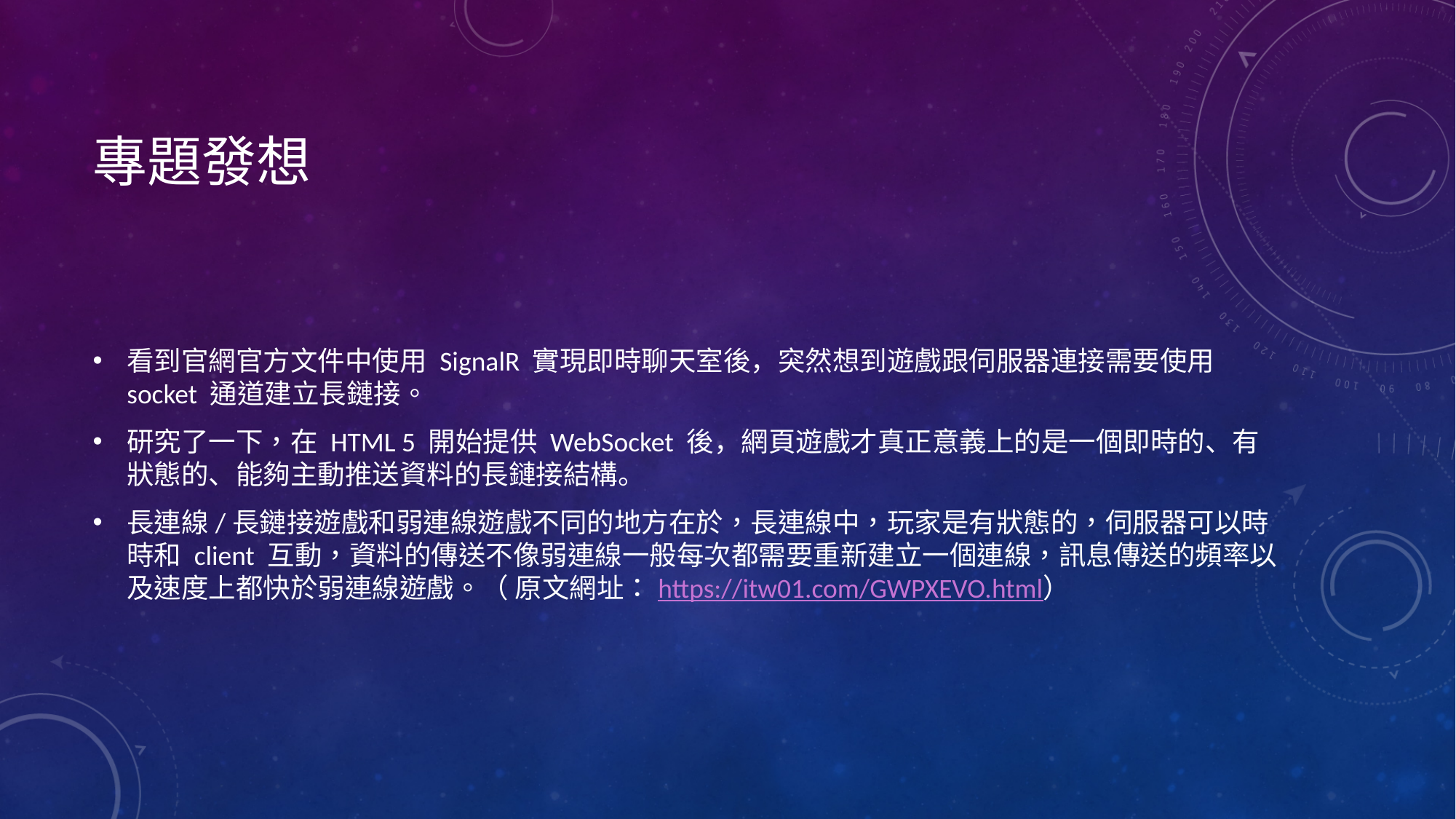

# 專題發想
看到官網官方文件中使用 SignalR 實現即時聊天室後，突然想到遊戲跟伺服器連接需要使用 socket 通道建立長鏈接。
研究了一下，在 HTML 5 開始提供 WebSocket 後，網頁遊戲才真正意義上的是一個即時的、有狀態的、能夠主動推送資料的長鏈接結構。
長連線/長鏈接遊戲和弱連線遊戲不同的地方在於，長連線中，玩家是有狀態的，伺服器可以時時和 client 互動，資料的傳送不像弱連線一般每次都需要重新建立一個連線，訊息傳送的頻率以及速度上都快於弱連線遊戲。（ 原文網址：https://itw01.com/GWPXEVO.html）